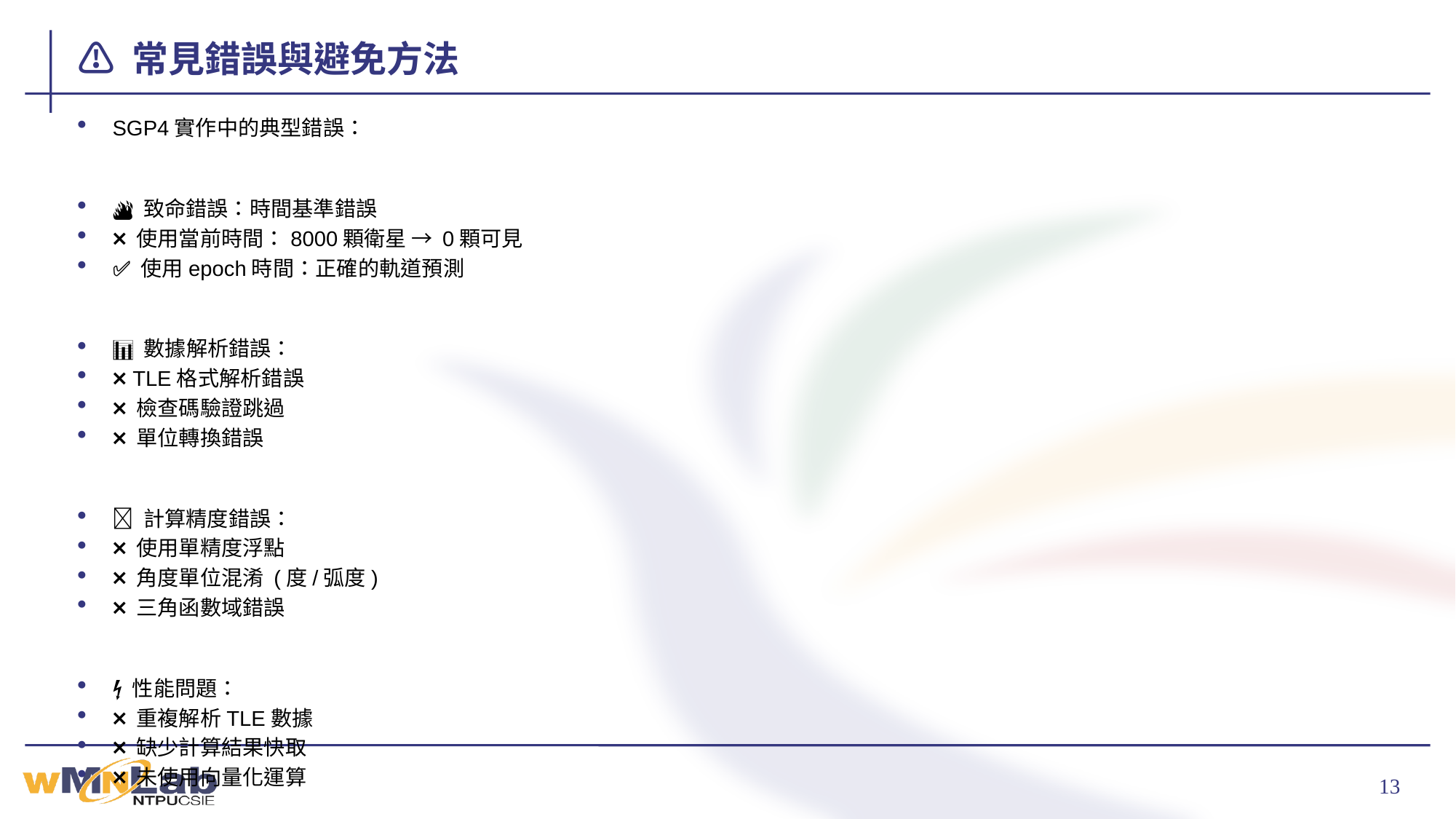

# ⚠️ 常見錯誤與避免方法
SGP4實作中的典型錯誤：

🔥 致命錯誤：時間基準錯誤
❌ 使用當前時間：8000顆衛星 → 0顆可見
✅ 使用epoch時間：正確的軌道預測

📊 數據解析錯誤：
❌ TLE格式解析錯誤
❌ 檢查碼驗證跳過
❌ 單位轉換錯誤

🧮 計算精度錯誤：
❌ 使用單精度浮點
❌ 角度單位混淆 (度/弧度)
❌ 三角函數域錯誤

⚡ 性能問題：
❌ 重複解析TLE數據
❌ 缺少計算結果快取
❌ 未使用向量化運算

🔧 避免策略：與skyfield庫結果比較驗證